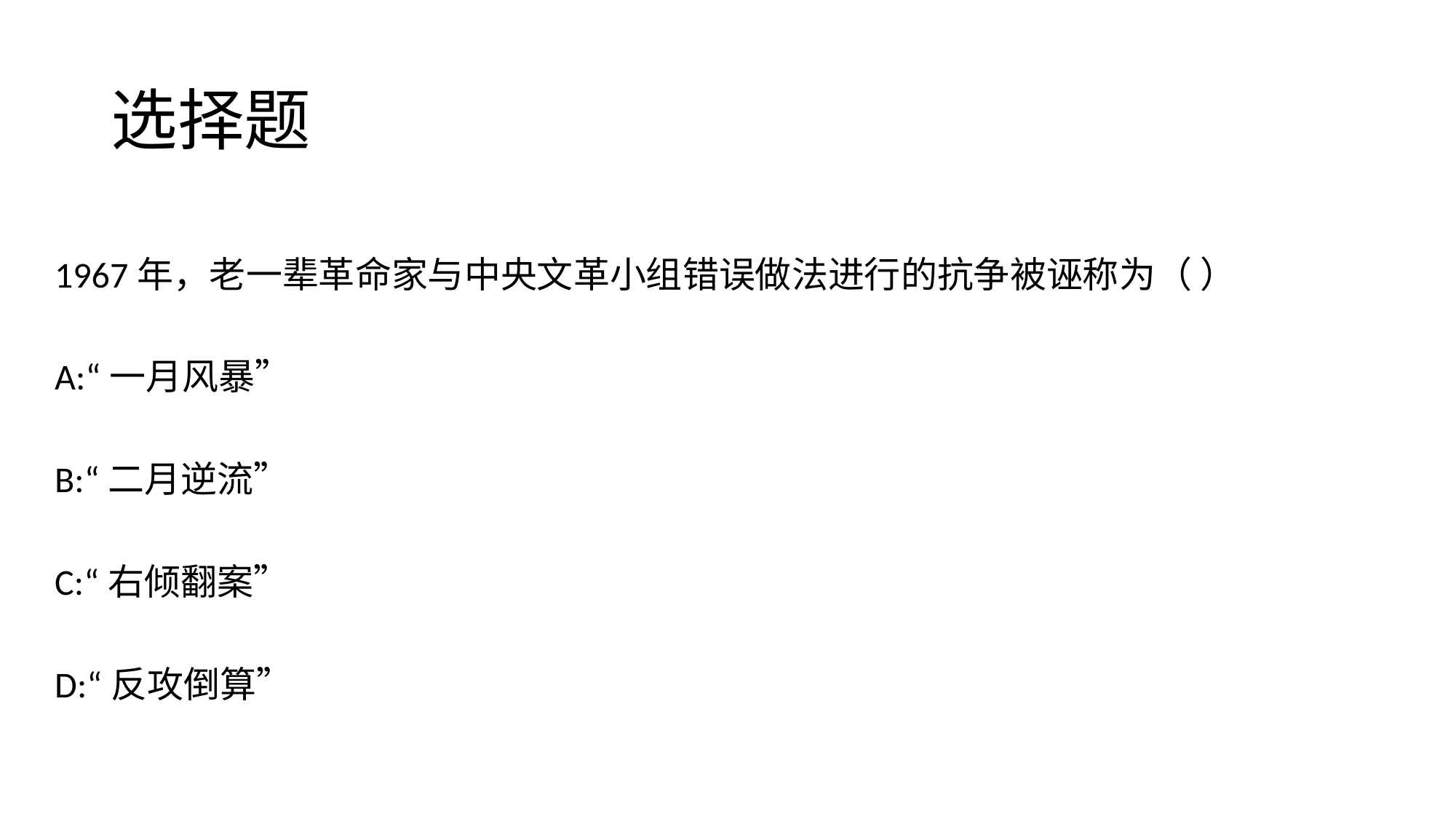

# 选择题
1967年，老一辈革命家与中央文革小组错误做法进行的抗争被诬称为（ ）
A:“一月风暴”
B:“二月逆流”
C:“右倾翻案”
D:“反攻倒算”